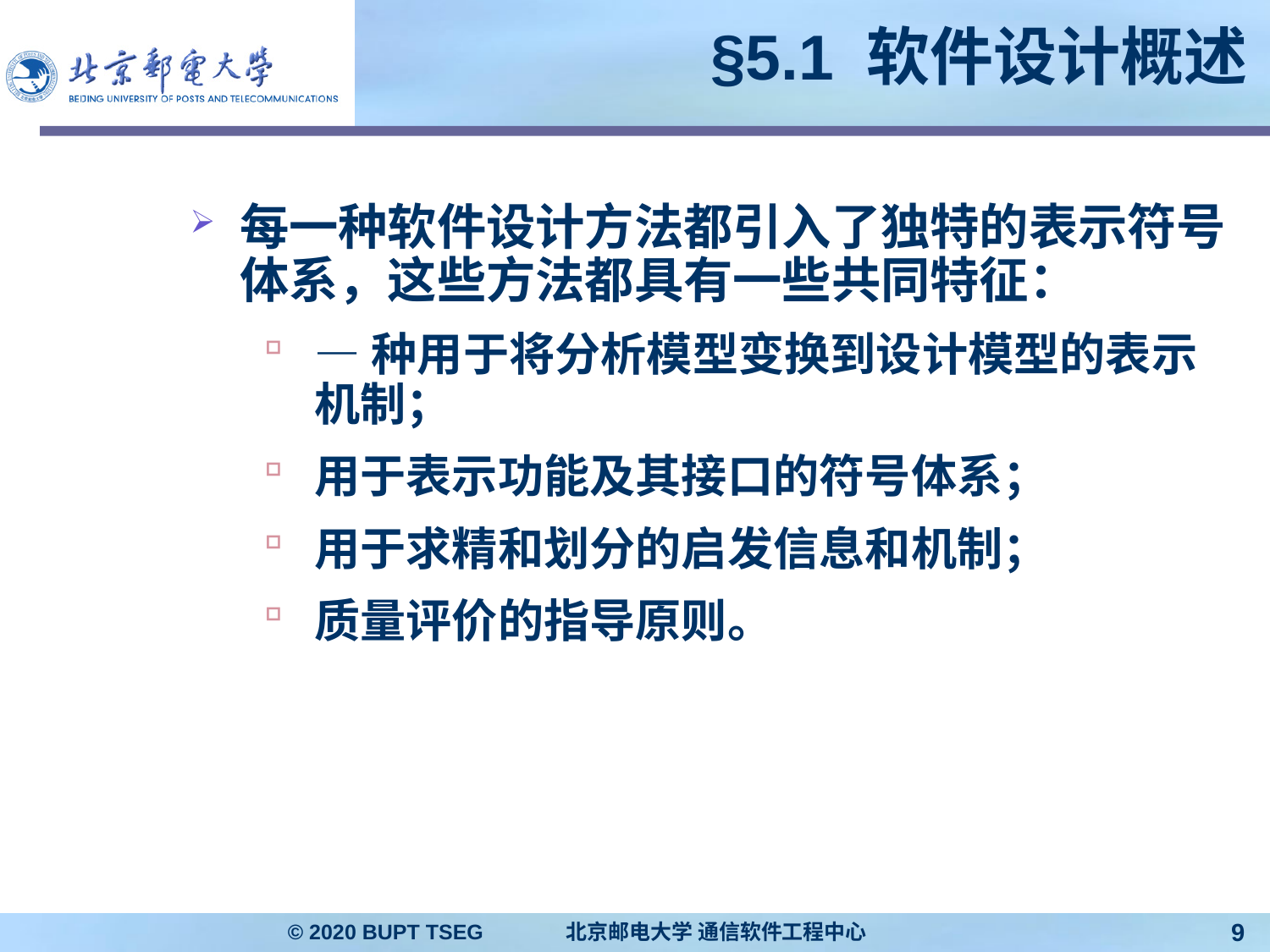

# §5.1 软件设计概述
每一种软件设计方法都引入了独特的表示符号体系，这些方法都具有一些共同特征：
—种用于将分析模型变换到设计模型的表示机制；
用于表示功能及其接口的符号体系；
用于求精和划分的启发信息和机制；
质量评价的指导原则。
© 2020 BUPT TSEG             北京邮电大学 通信软件工程中心